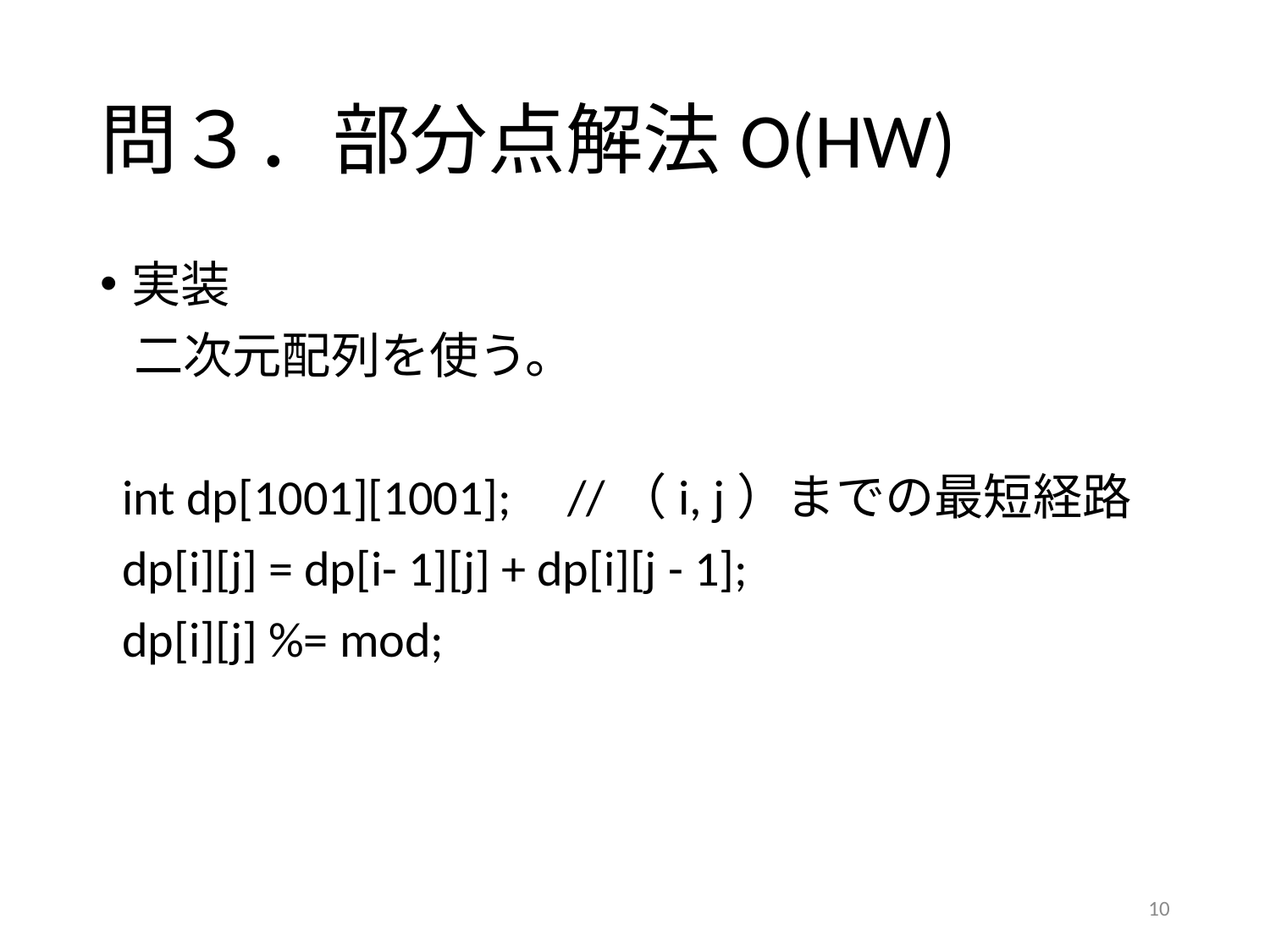

# 問３．部分点解法O(HW)
実装
  二次元配列を使う。

  int dp[1001][1001];     //（i, j）までの最短経路
  dp[i][j] = dp[i- 1][j] + dp[i][j - 1];
  dp[i][j] %= mod;

10